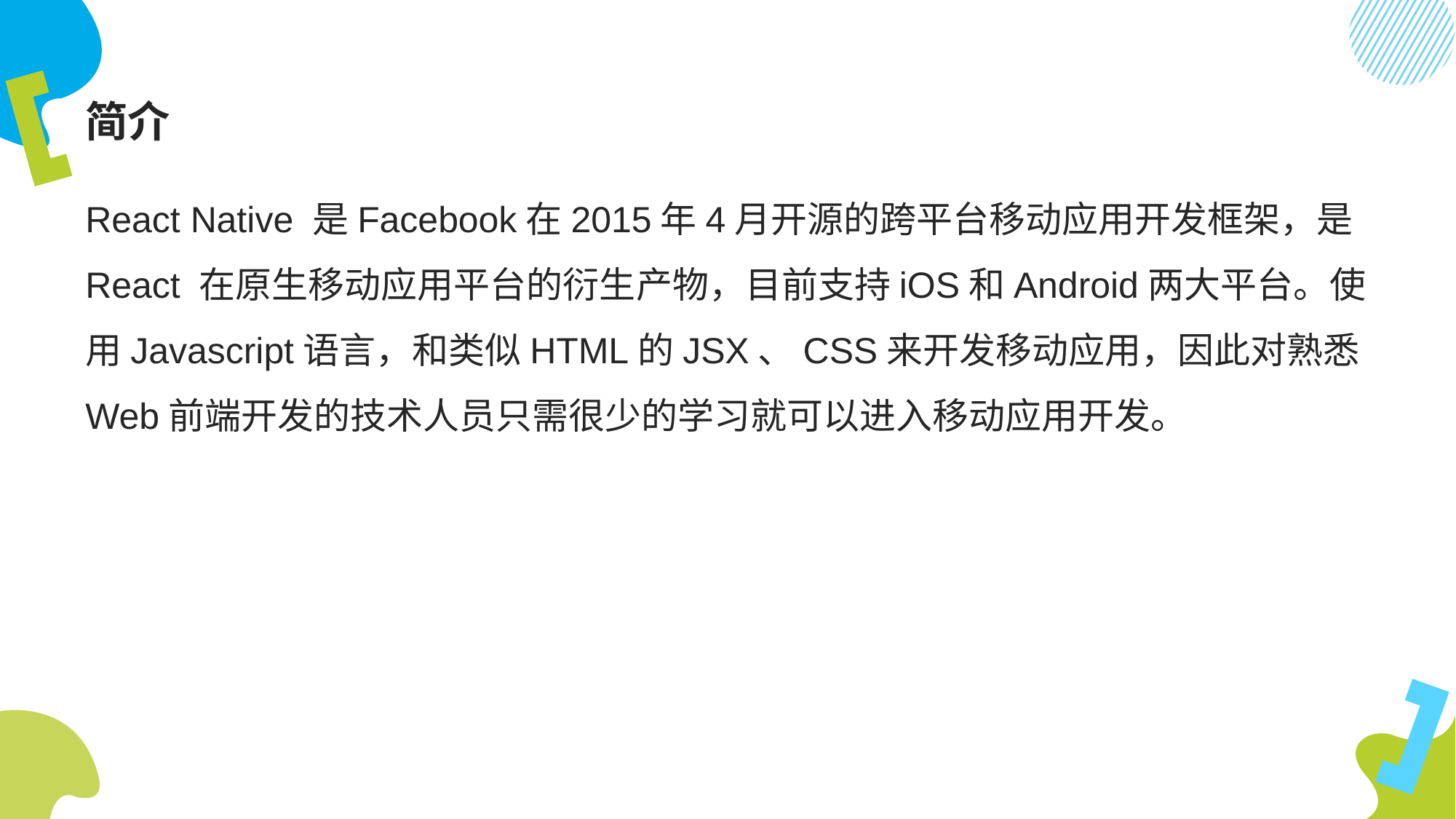

# 简介
React Native 是Facebook在2015年4月开源的跨平台移动应用开发框架，是 React 在原生移动应用平台的衍生产物，目前支持iOS和Android两大平台。使用Javascript语言，和类似HTML的JSX、CSS来开发移动应用，因此对熟悉Web前端开发的技术人员只需很少的学习就可以进入移动应用开发。